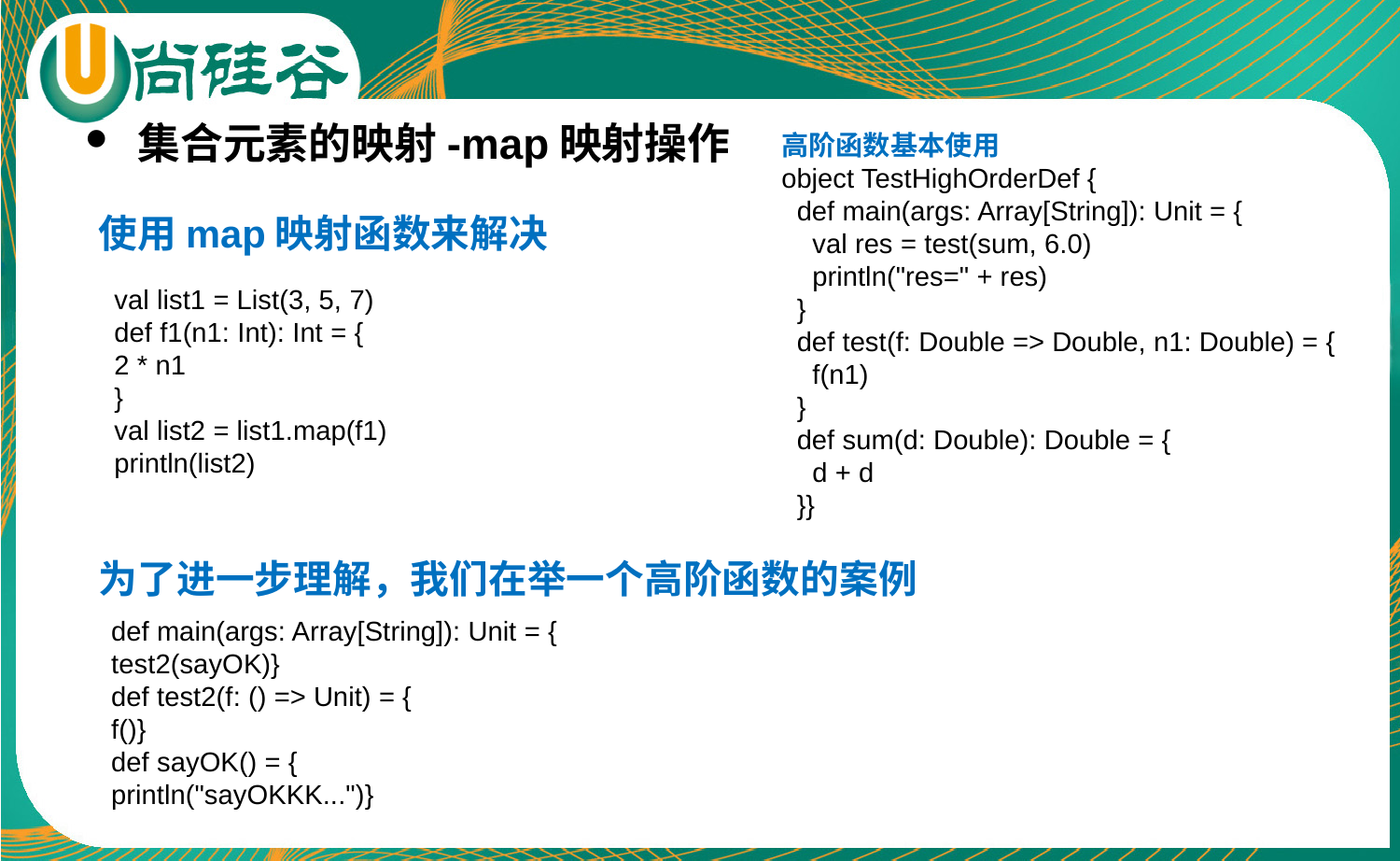

集合元素的映射-map映射操作
高阶函数基本使用
object TestHighOrderDef {
  def main(args: Array[String]): Unit = {
    val res = test(sum, 6.0)
    println("res=" + res)
  }
  def test(f: Double => Double, n1: Double) = {
    f(n1)
  }
  def sum(d: Double): Double = {
    d + d
  }}

使用map映射函数来解决

为了进一步理解，我们在举一个高阶函数的案例

val list1 = List(3, 5, 7)
def f1(n1: Int): Int = {
2 * n1
}
val list2 = list1.map(f1)
println(list2)
def main(args: Array[String]): Unit = {
test2(sayOK)}
def test2(f: () => Unit) = {
f()}
def sayOK() = {
println("sayOKKK...")}